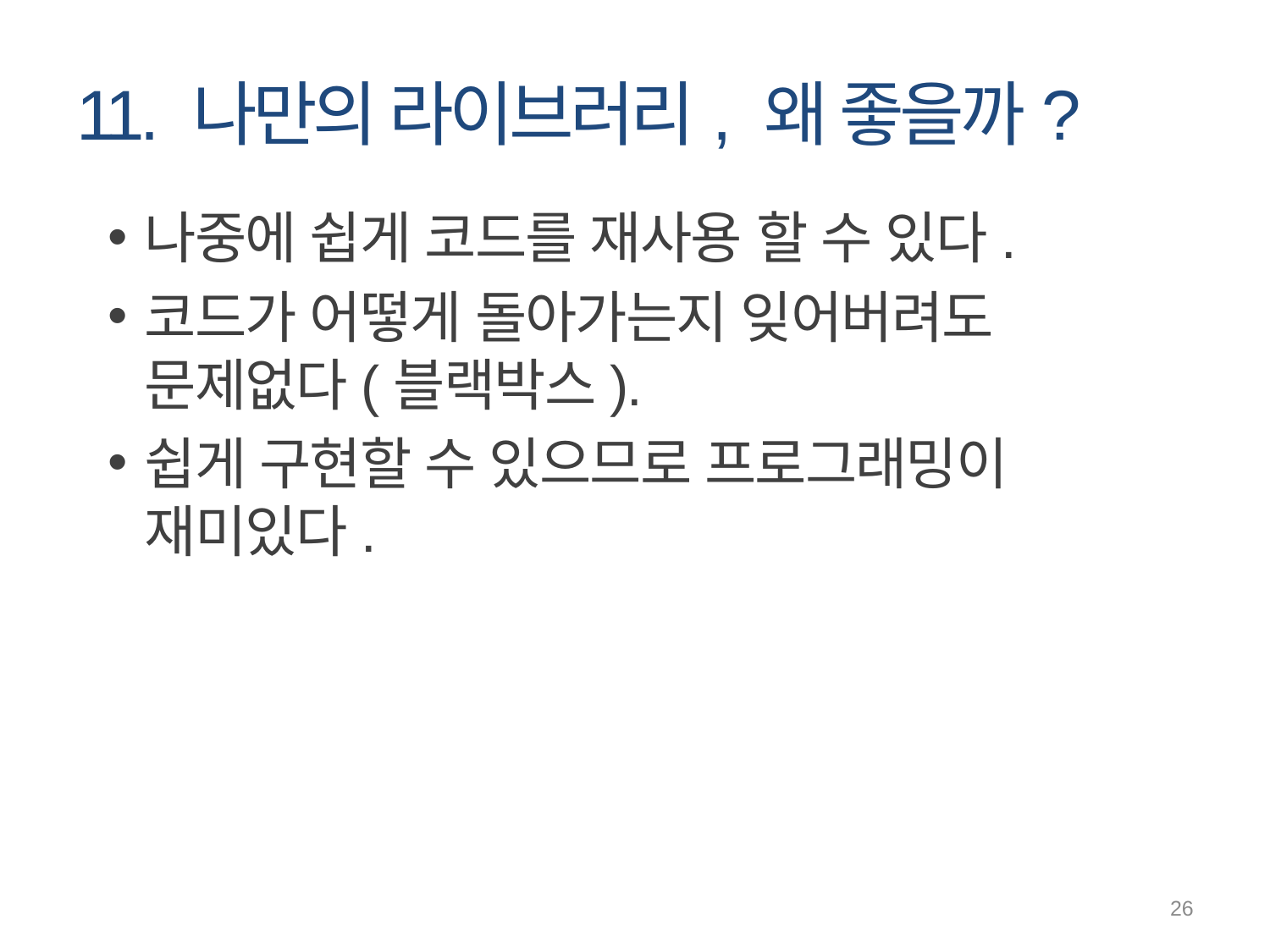

# 11. 나만의 라이브러리, 왜 좋을까?
나중에 쉽게 코드를 재사용 할 수 있다.
코드가 어떻게 돌아가는지 잊어버려도 문제없다(블랙박스).
쉽게 구현할 수 있으므로 프로그래밍이 재미있다.
26